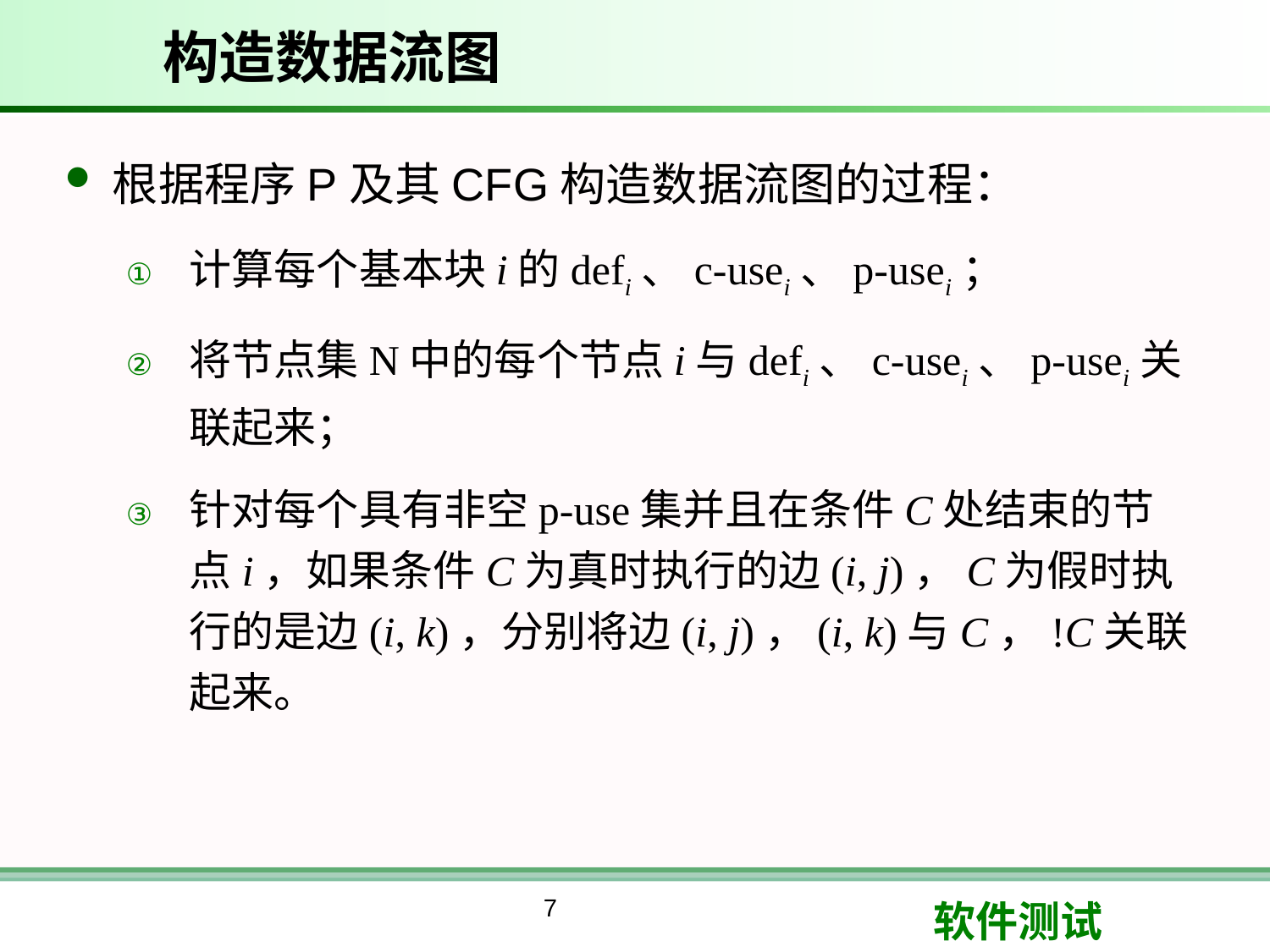

# 构造数据流图
根据程序P及其CFG构造数据流图的过程：
计算每个基本块i的defi、c-usei、p-usei；
将节点集N中的每个节点i与defi、c-usei、p-usei关联起来；
针对每个具有非空p-use集并且在条件C处结束的节点i，如果条件C为真时执行的边(i, j)，C为假时执行的是边(i, k)，分别将边(i, j)，(i, k)与C，!C关联起来。
7